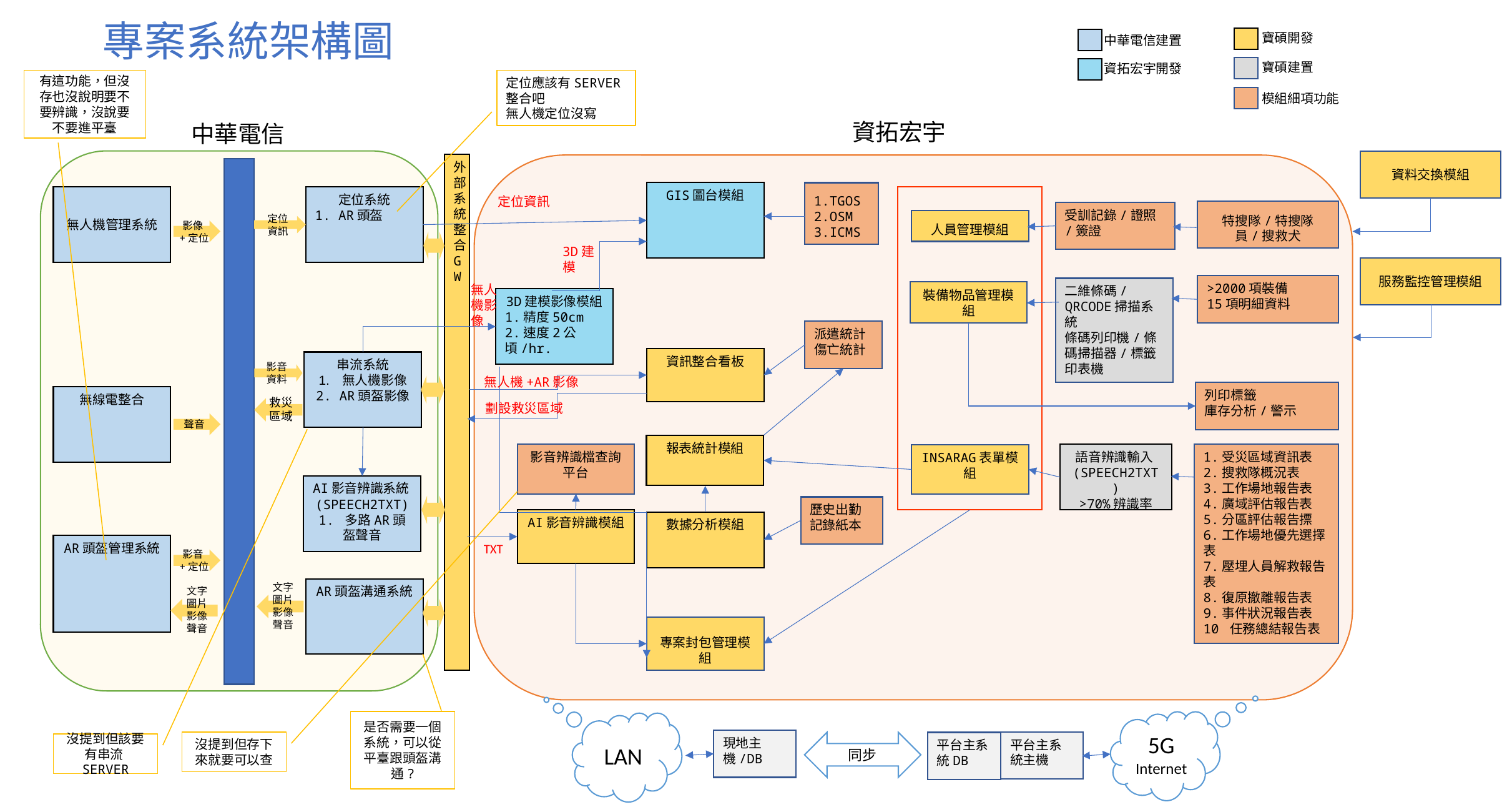

專案系統架構圖
寶碩開發
中華電信建置

寶碩建置
資拓宏宇開發

有這功能，但沒存也沒說明要不要辨識，沒說要不要進平臺
定位應該有SERVER整合吧
無人機定位沒寫
模組細項功能

資拓宏宇
中華電信

資料交換模組
外部系統整合GW

GIS圖台模組
1.TGOS
2.OSM
3.ICMS
無人機管理系統
定位系統
AR頭盔

定位資訊
特搜隊/特搜隊員/搜救犬
受訓記錄/證照/簽證
人員管理模組
定位
資訊
影像+定位

3D建模
服務監控管理模組
>2000項裝備
15項明細資料
無人
機影
像
二維條碼/QRCODE掃描系統
條碼列印機/條碼掃描器/標籤印表機
裝備物品管理模組
3D建模影像模組
1.精度50cm
2.速度2公頃/hr.
派遣統計
傷亡統計
資訊整合看板
串流系統
無人機影像
AR頭盔影像

影音
資料
無人機+AR影像

列印標籤
庫存分析/警示
無線電整合
劃設救災區域

救災區域

聲音
報表統計模組
影音辨識檔查詢平台
語音辨識輸入(SPEECH2TXT)
>70%辨識率
1.受災區域資訊表
2.搜救隊概況表
3.工作場地報告表
4.廣域評估報告表
5.分區評估報告摽
6.工作場地優先選擇表
7.壓埋人員解救報告表
8.復原撤離報告表
9.事件狀況報告表
10 任務總結報告表
INSARAG表單模組
AI影音辨識系統(SPEECH2TXT)
1. 多路AR頭盔聲音

歷史出勤記錄紙本
AI影音辨識模組
數據分析模組
AR頭盔管理系統
TXT
影音+定位
AR頭盔溝通系統

文字圖片影像聲音

文字圖片影像聲音

專案封包管理模組
是否需要一個系統，可以從平臺跟頭盔溝通?
5G
Internet
LAN
現地主機/DB
沒提到但存下來就要可以查
平台主系統主機
同步
平台主系統DB
沒提到但該要有串流SERVER